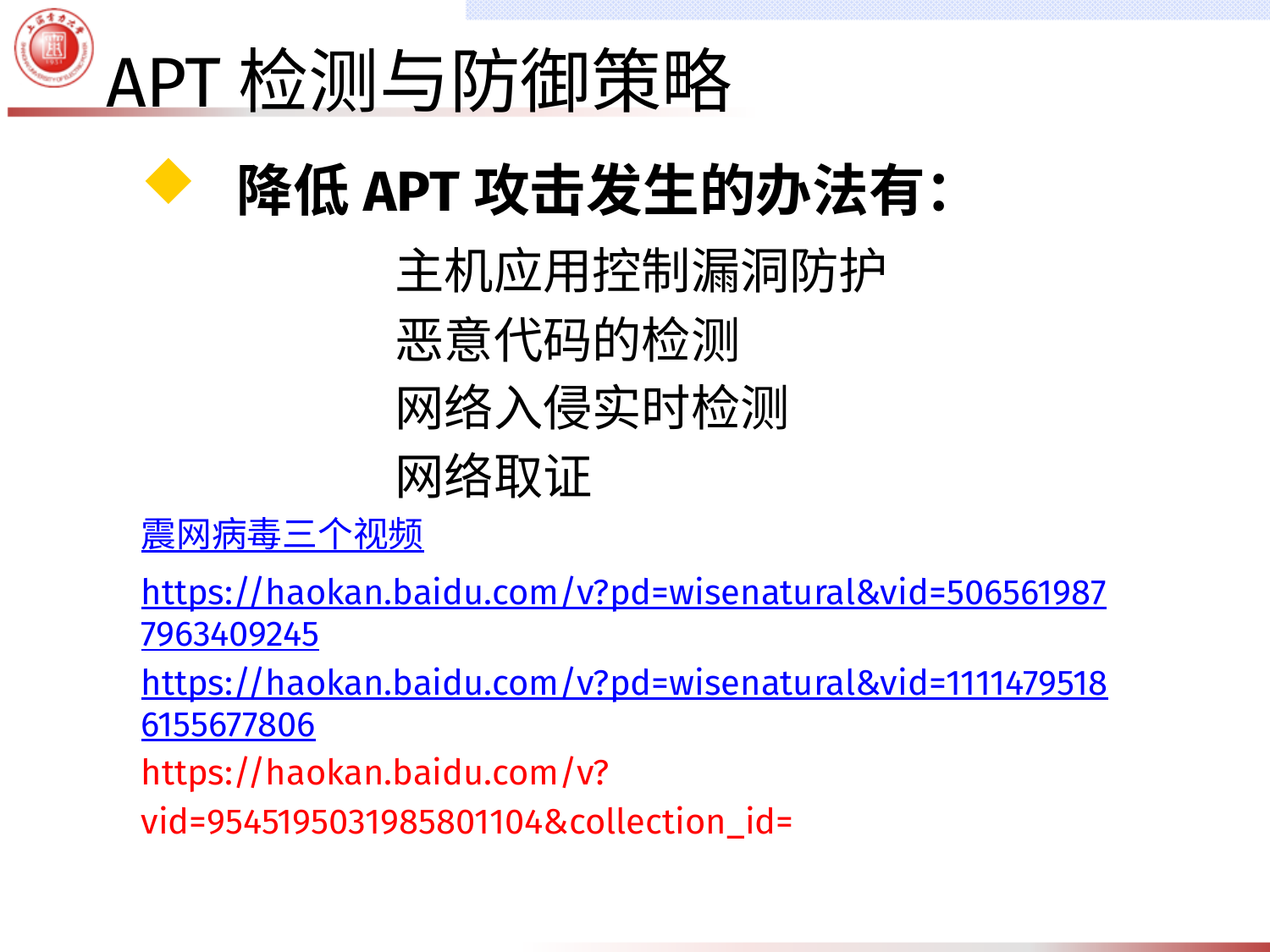

APT检测与防御策略
  降低APT攻击发生的办法有：
		主机应用控制漏洞防护
		恶意代码的检测
		网络入侵实时检测
		网络取证
震网病毒三个视频
https://haokan.baidu.com/v?pd=wisenatural&vid=5065619877963409245
https://haokan.baidu.com/v?pd=wisenatural&vid=11114795186155677806
https://haokan.baidu.com/v?vid=9545195031985801104&collection_id=